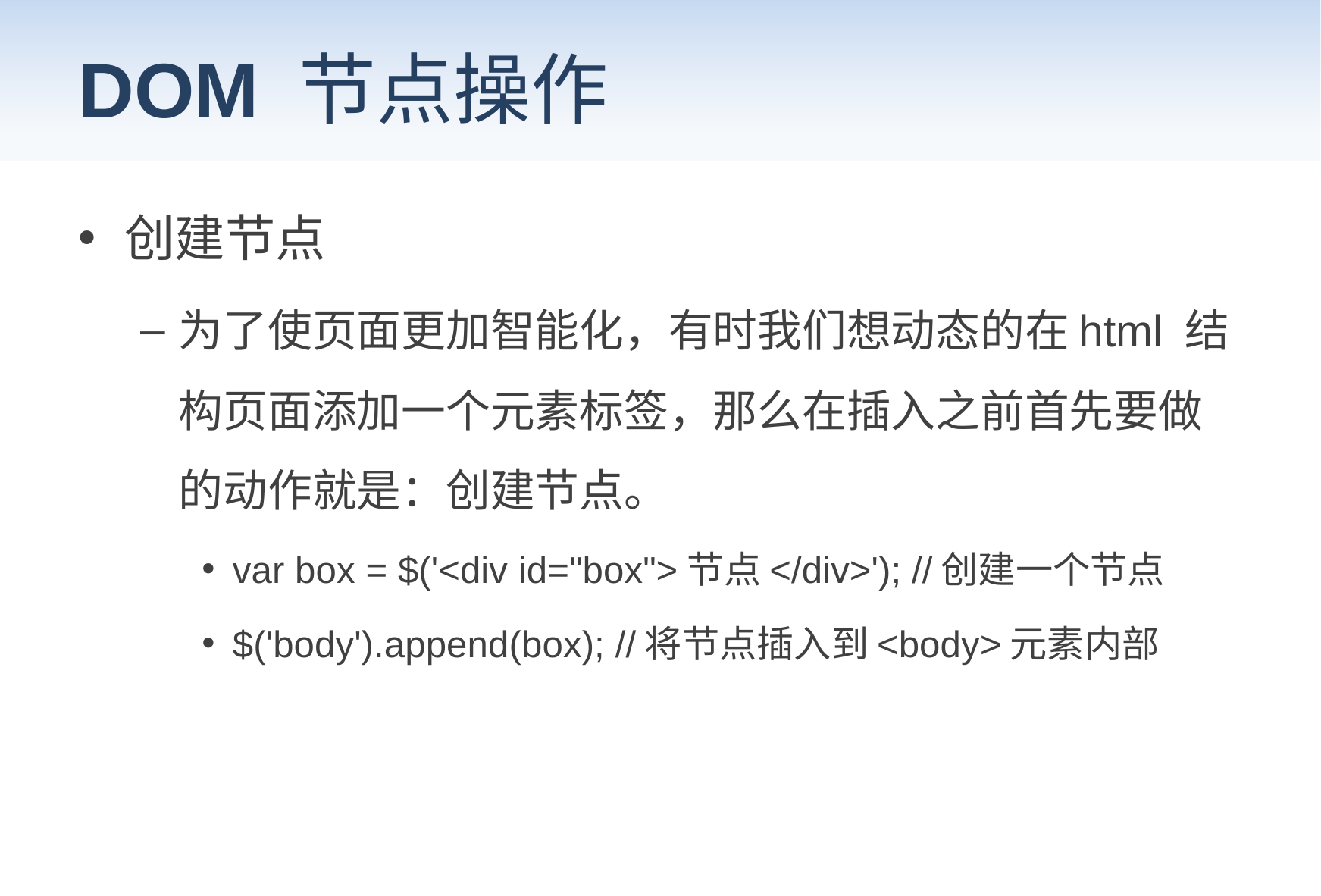

# DOM 节点操作
创建节点
为了使页面更加智能化，有时我们想动态的在html 结构页面添加一个元素标签，那么在插入之前首先要做的动作就是：创建节点。
var box = $('<div id="box">节点</div>'); //创建一个节点
$('body').append(box); //将节点插入到<body>元素内部